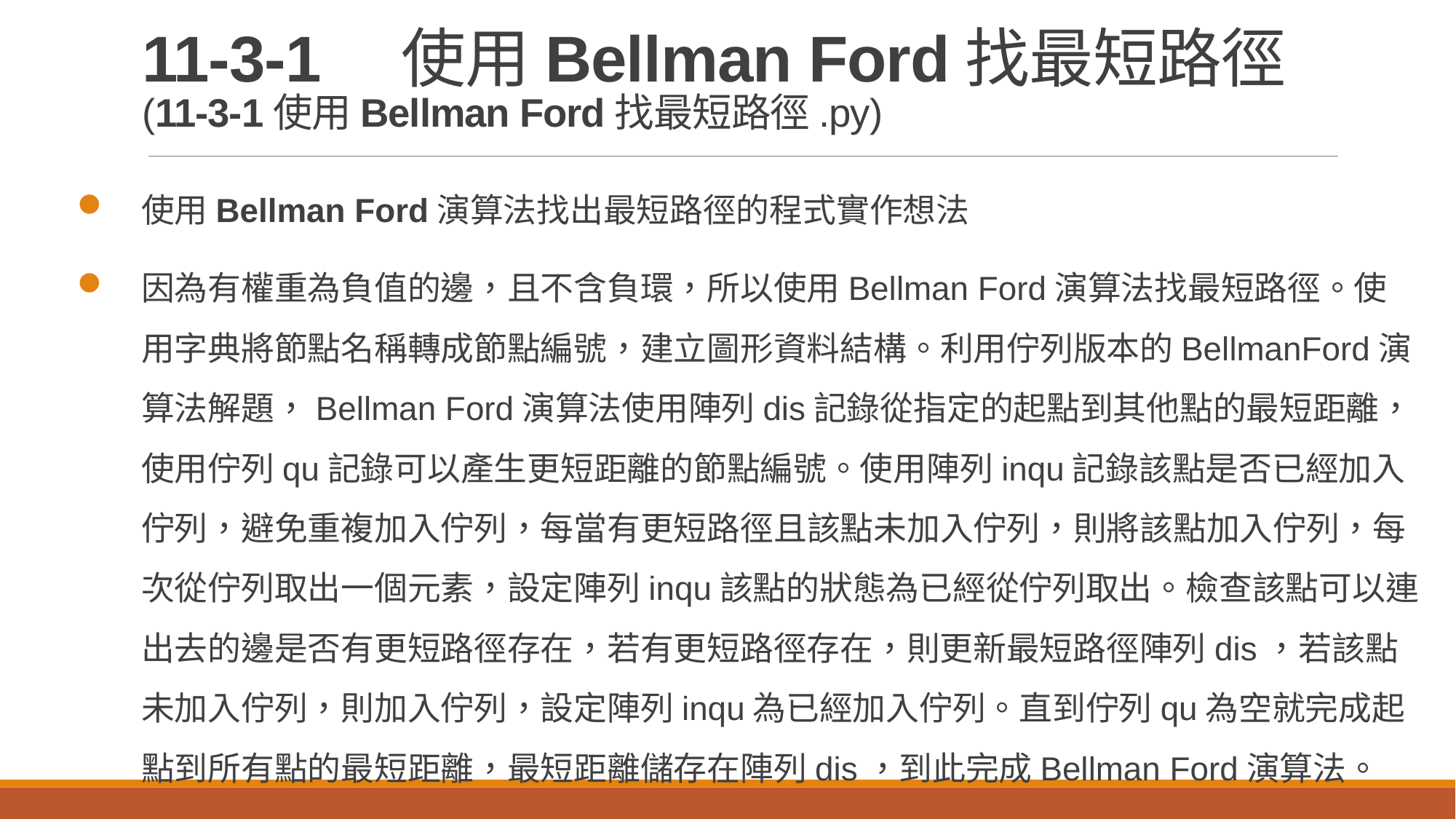

# 11-3-1　使用Bellman Ford找最短路徑 (11-3-1使用Bellman Ford找最短路徑.py)
使用Bellman Ford演算法找出最短路徑的程式實作想法
因為有權重為負值的邊，且不含負環，所以使用Bellman Ford演算法找最短路徑。使用字典將節點名稱轉成節點編號，建立圖形資料結構。利用佇列版本的BellmanFord演算法解題，Bellman Ford演算法使用陣列dis記錄從指定的起點到其他點的最短距離，使用佇列qu記錄可以產生更短距離的節點編號。使用陣列inqu記錄該點是否已經加入佇列，避免重複加入佇列，每當有更短路徑且該點未加入佇列，則將該點加入佇列，每次從佇列取出一個元素，設定陣列inqu該點的狀態為已經從佇列取出。檢查該點可以連出去的邊是否有更短路徑存在，若有更短路徑存在，則更新最短路徑陣列dis，若該點未加入佇列，則加入佇列，設定陣列inqu為已經加入佇列。直到佇列qu為空就完成起點到所有點的最短距離，最短距離儲存在陣列dis，到此完成Bellman Ford演算法。